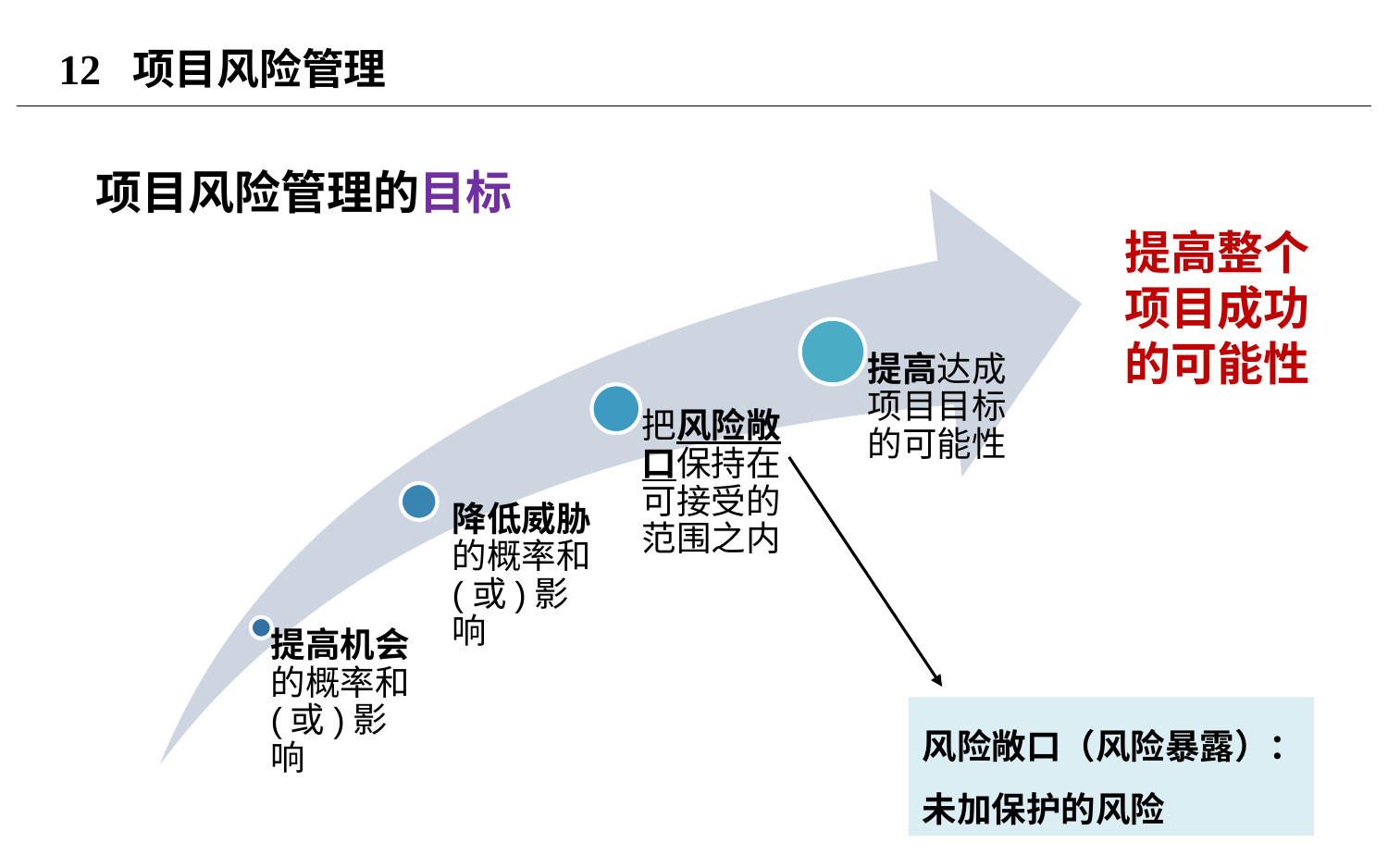

# 12  项目风险管理
项目风险管理的目标

提高机会的概率和(或)影响
降低威胁的概率和(或)影响
把风险敞口保持在可接受的范围之内
提高达成项目目标的可能性
提高整个项目成功的可能性
风险敞口（风险暴露）：
未加保护的风险